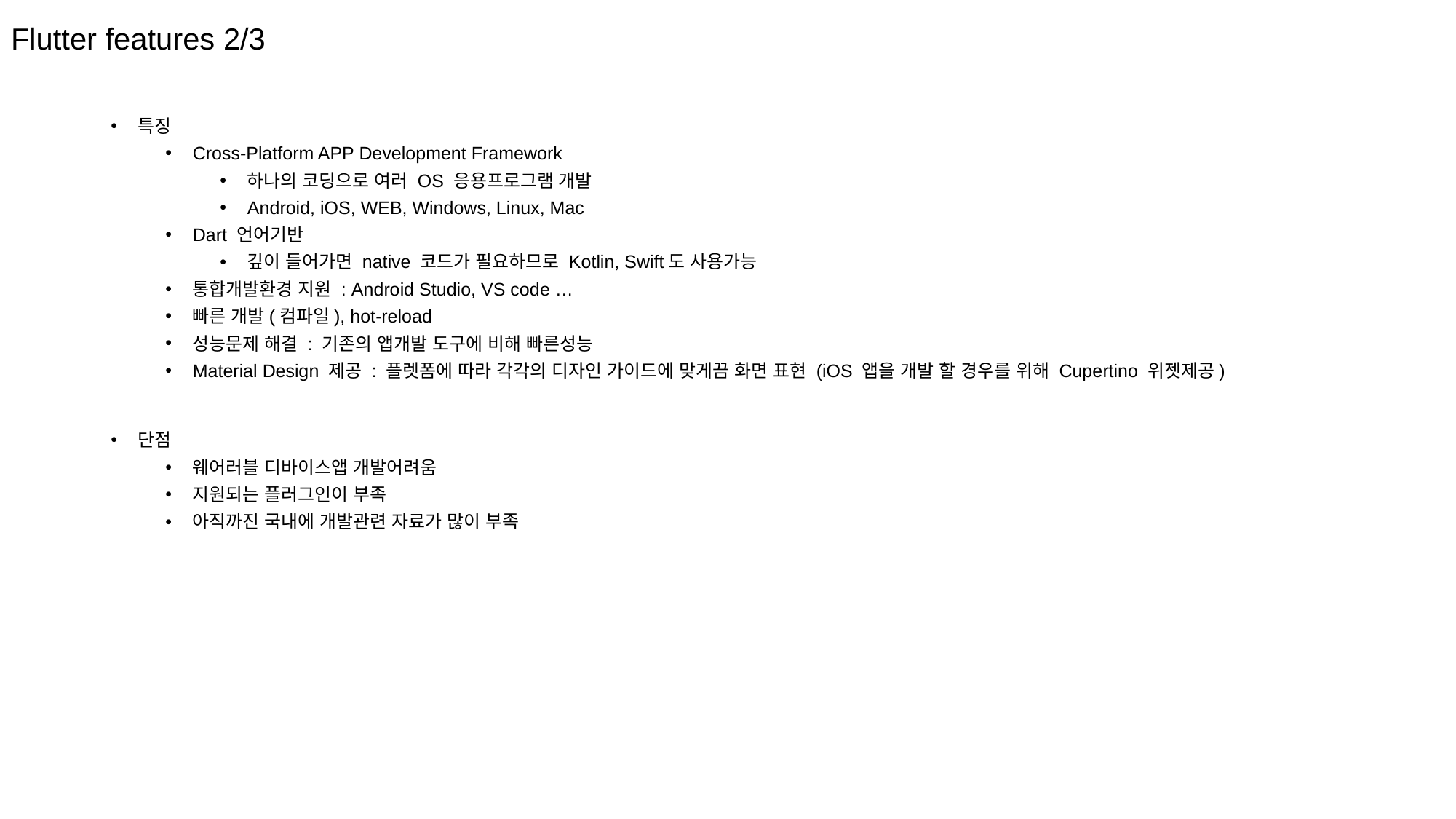

# Flutter features 2/3
특징
Cross-Platform APP Development Framework
하나의 코딩으로 여러 OS 응용프로그램 개발
Android, iOS, WEB, Windows, Linux, Mac
Dart 언어기반
깊이 들어가면 native 코드가 필요하므로 Kotlin, Swift도 사용가능
통합개발환경 지원 : Android Studio, VS code …
빠른 개발(컴파일), hot-reload
성능문제 해결 : 기존의 앱개발 도구에 비해 빠른성능
Material Design 제공 : 플렛폼에 따라 각각의 디자인 가이드에 맞게끔 화면 표현 (iOS 앱을 개발 할 경우를 위해 Cupertino 위젯제공)

단점
웨어러블 디바이스앱 개발어려움
지원되는 플러그인이 부족
아직까진 국내에 개발관련 자료가 많이 부족